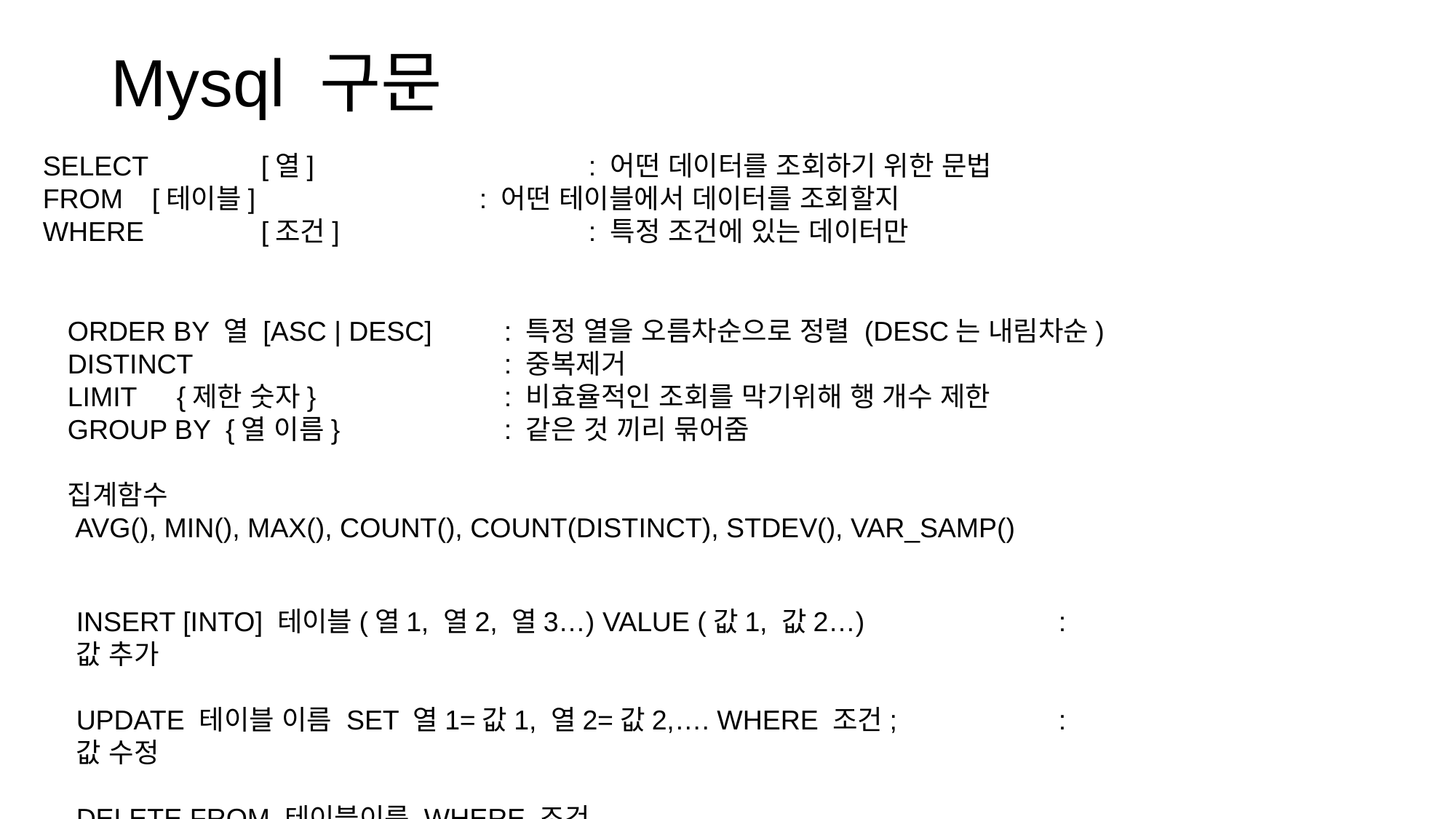

Mysql 구문
SELECT 	[열]			: 어떤 데이터를 조회하기 위한 문법
FROM  	[테이블]			: 어떤 테이블에서 데이터를 조회할지
WHERE 	[조건]			: 특정 조건에 있는 데이터만
ORDER BY 열 [ASC | DESC]	: 특정 열을 오름차순으로 정렬 (DESC는 내림차순)
DISTINCT 			: 중복제거
LIMIT	{제한 숫자}		: 비효율적인 조회를 막기위해 행 개수 제한
GROUP BY  {열 이름}		: 같은 것 끼리 묶어줌

집계함수
 AVG(), MIN(), MAX(), COUNT(), COUNT(DISTINCT), STDEV(), VAR_SAMP()
INSERT [INTO] 테이블(열1, 열2, 열3…) VALUE (값1, 값2…)  		: 값 추가

UPDATE 테이블 이름 SET 열1=값1, 열2=값2,…. WHERE 조건;		: 값 수정

DELETE FROM 테이블이름 WHERE 조건